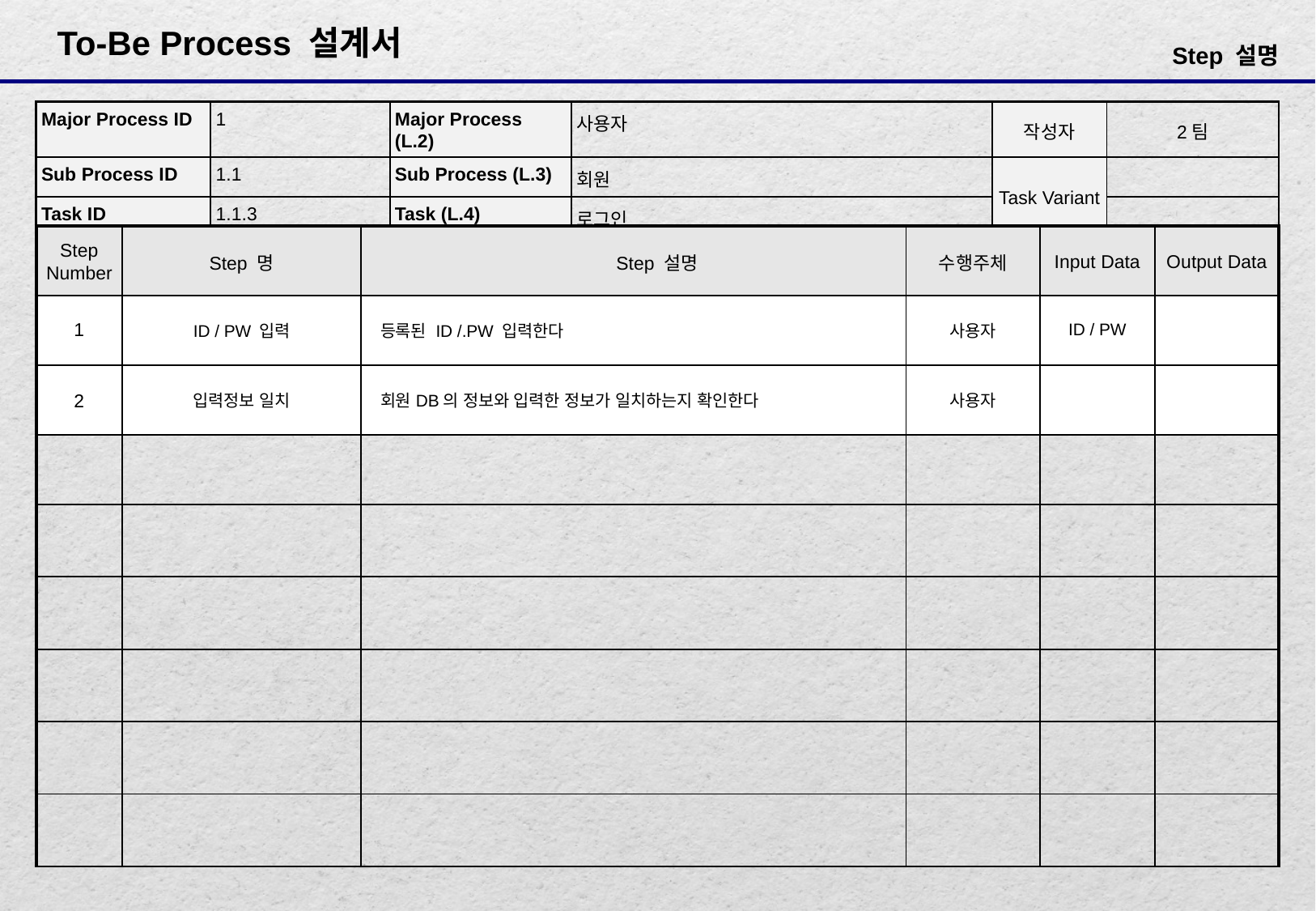

| Major Process ID | 1 | Major Process (L.2) | 사용자 | 작성자 | 2팀 |
| --- | --- | --- | --- | --- | --- |
| Sub Process ID | 1.1 | Sub Process (L.3) | 회원 | Task Variant |  |
| Task ID | 1.1.3 | Task (L.4) | 로그인 |  |  |
| Step Number | Step 명 | Step 설명 | 수행주체 | Input Data | Output Data |
| --- | --- | --- | --- | --- | --- |
| 1 | ID / PW 입력 | 등록된 ID /.PW 입력한다 | 사용자 | ID / PW |  |
| 2 | 입력정보 일치 | 회원DB의 정보와 입력한 정보가 일치하는지 확인한다 | 사용자 |  |  |
|  |  |  |  |  |  |
|  |  |  |  |  |  |
|  |  |  |  |  |  |
|  |  |  |  |  |  |
|  |  |  |  |  |  |
|  |  |  |  |  |  |